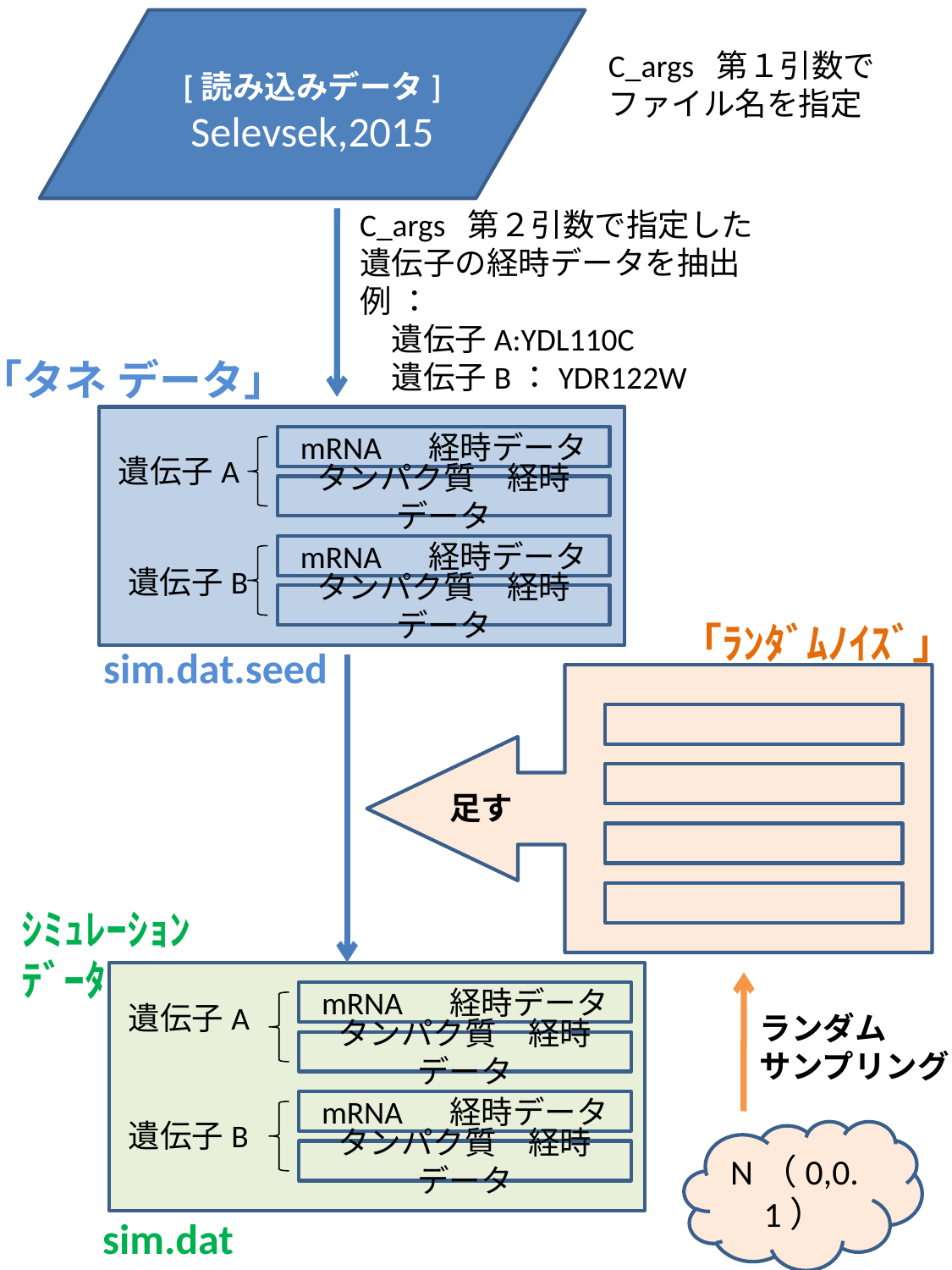

[読み込みデータ]
Selevsek,2015
C_args  第１引数で
ファイル名を指定
C_args  第２引数で指定した
遺伝子の経時データを抽出
例 ：
　遺伝子A:YDL110C
　遺伝子B：YDR122W

mRNA 　経時データ
タンパク質　経時データ
「タネ データ」
mRNA 　経時データ

タンパク質　経時データ
遺伝子A

遺伝子B
「ﾗﾝﾀﾞﾑﾉｲｽﾞ」
sim.dat.seed

足す

mRNA 　経時データ
タンパク質　経時データ
ｼﾐｭﾚｰｼｮﾝ
ﾃﾞｰﾀ
mRNA 　経時データ
遺伝子A

タンパク質　経時データ
ランダム
サンプリング

遺伝子B
N（0,0.1）
sim.dat